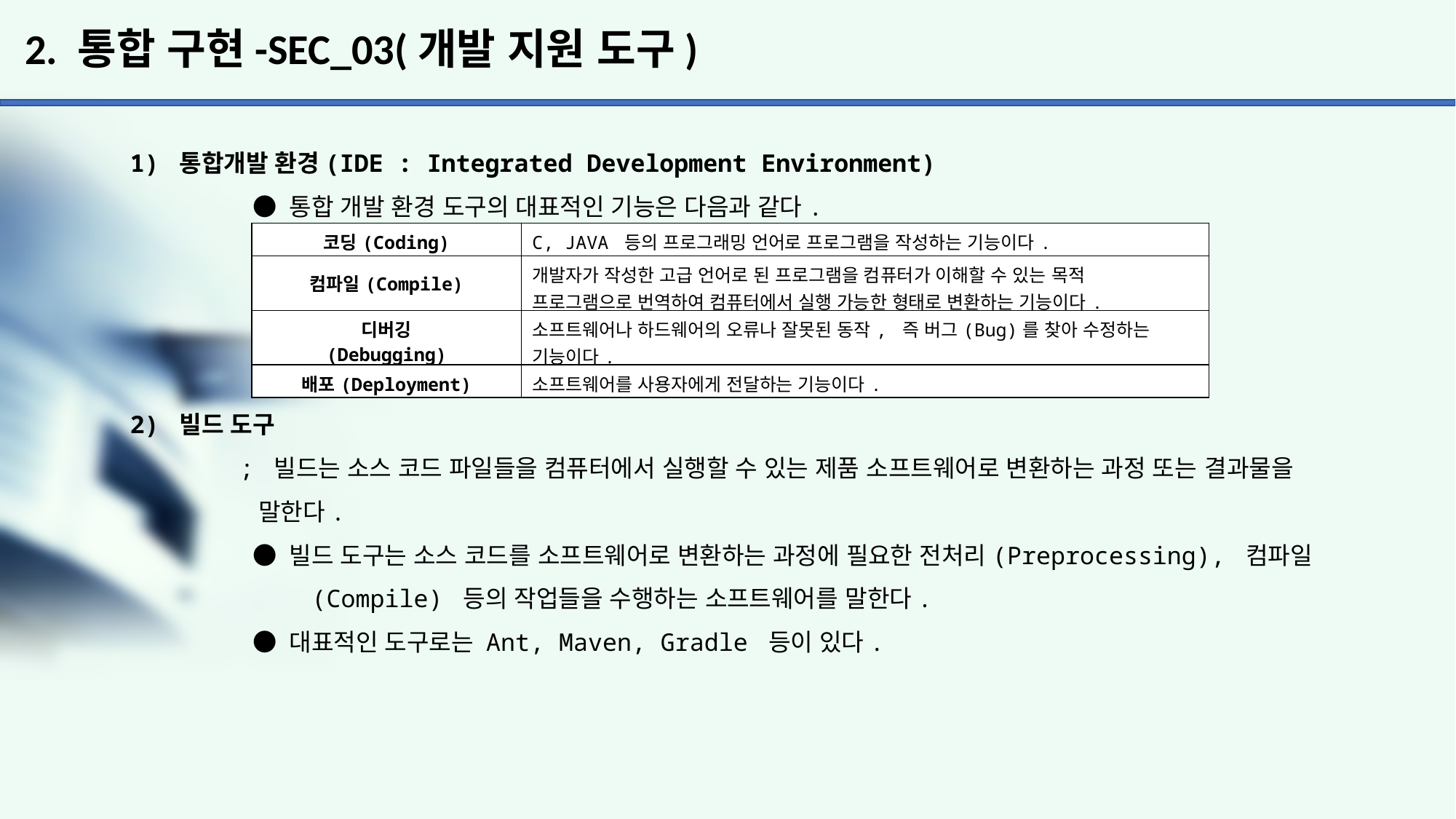

# 2. 통합 구현-SEC_03(개발 지원 도구)
1) 통합개발 환경(IDE : Integrated Development Environment)
	  ● 통합 개발 환경 도구의 대표적인 기능은 다음과 같다.

2) 빌드 도구
	; 빌드는 소스 코드 파일들을 컴퓨터에서 실행할 수 있는 제품 소프트웨어로 변환하는 과정 또는 결과물을
	  말한다.
	  ● 빌드 도구는 소스 코드를 소프트웨어로 변환하는 과정에 필요한 전처리(Preprocessing), 컴파일
	     (Compile) 등의 작업들을 수행하는 소프트웨어를 말한다.
	  ● 대표적인 도구로는 Ant, Maven, Gradle 등이 있다.
| 코딩(Coding) | C, JAVA 등의 프로그래밍 언어로 프로그램을 작성하는 기능이다. |
| --- | --- |
| 컴파일(Compile) | 개발자가 작성한 고급 언어로 된 프로그램을 컴퓨터가 이해할 수 있는 목적 프로그램으로 번역하여 컴퓨터에서 실행 가능한 형태로 변환하는 기능이다. |
| 디버깅 (Debugging) | 소프트웨어나 하드웨어의 오류나 잘못된 동작, 즉 버그(Bug)를 찾아 수정하는 기능이다. |
| 배포(Deployment) | 소프트웨어를 사용자에게 전달하는 기능이다. |